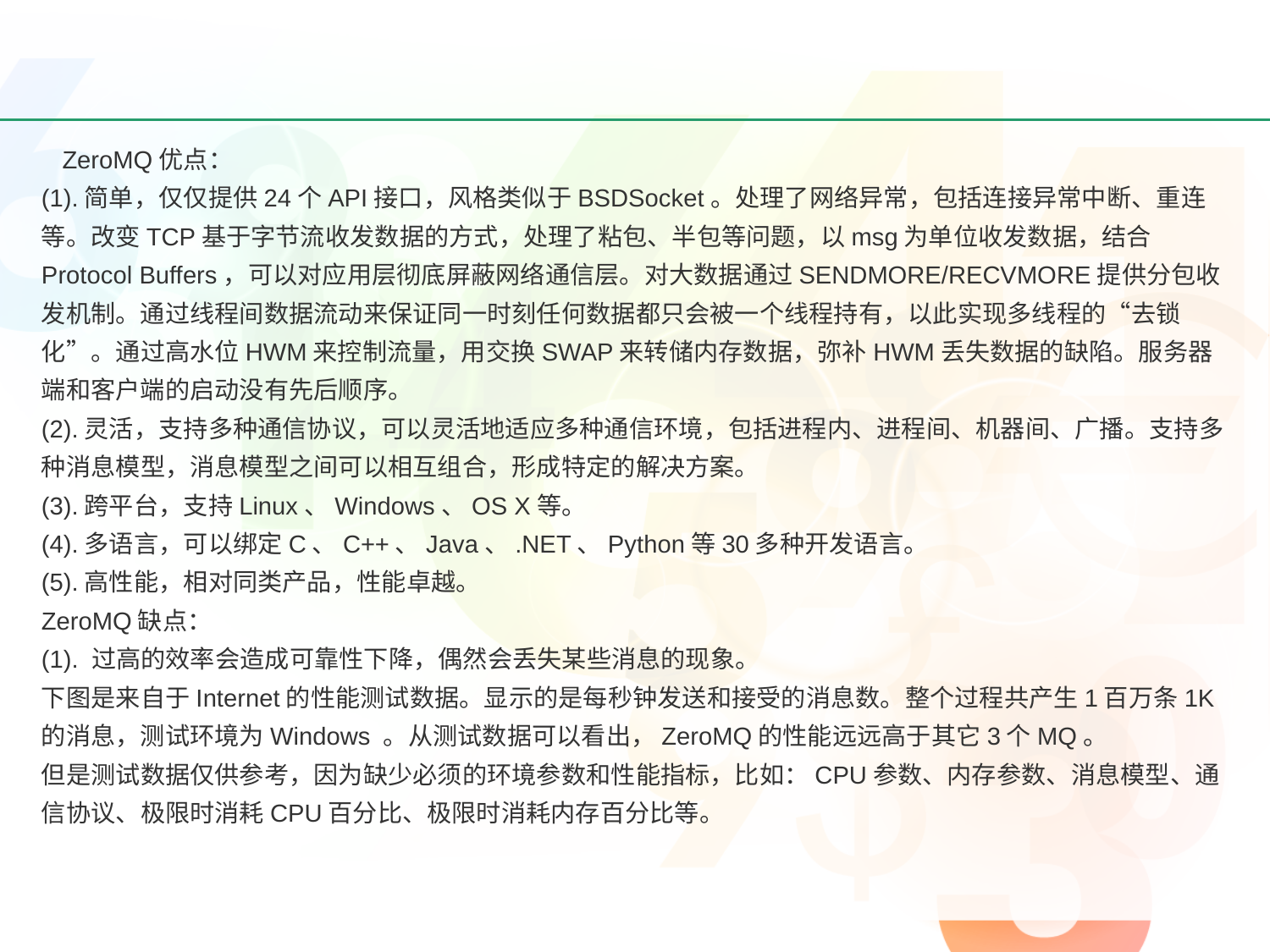

#
   ZeroMQ优点：
(1).简单，仅仅提供24个API接口，风格类似于BSDSocket。处理了网络异常，包括连接异常中断、重连等。改变TCP基于字节流收发数据的方式，处理了粘包、半包等问题，以msg为单位收发数据，结合Protocol Buffers，可以对应用层彻底屏蔽网络通信层。对大数据通过SENDMORE/RECVMORE提供分包收发机制。通过线程间数据流动来保证同一时刻任何数据都只会被一个线程持有，以此实现多线程的“去锁化”。通过高水位HWM来控制流量，用交换SWAP来转储内存数据，弥补HWM丢失数据的缺陷。服务器端和客户端的启动没有先后顺序。
(2).灵活，支持多种通信协议，可以灵活地适应多种通信环境，包括进程内、进程间、机器间、广播。支持多种消息模型，消息模型之间可以相互组合，形成特定的解决方案。
(3).跨平台，支持Linux、Windows、OS X等。
(4).多语言，可以绑定C、C++、Java、.NET、Python等30多种开发语言。
(5).高性能，相对同类产品，性能卓越。
ZeroMQ缺点：
(1). 过高的效率会造成可靠性下降，偶然会丢失某些消息的现象。
下图是来自于Internet的性能测试数据。显示的是每秒钟发送和接受的消息数。整个过程共产生1百万条1K的消息，测试环境为Windows 。从测试数据可以看出，ZeroMQ的性能远远高于其它3个MQ。
但是测试数据仅供参考，因为缺少必须的环境参数和性能指标，比如：CPU参数、内存参数、消息模型、通信协议、极限时消耗CPU百分比、极限时消耗内存百分比等。